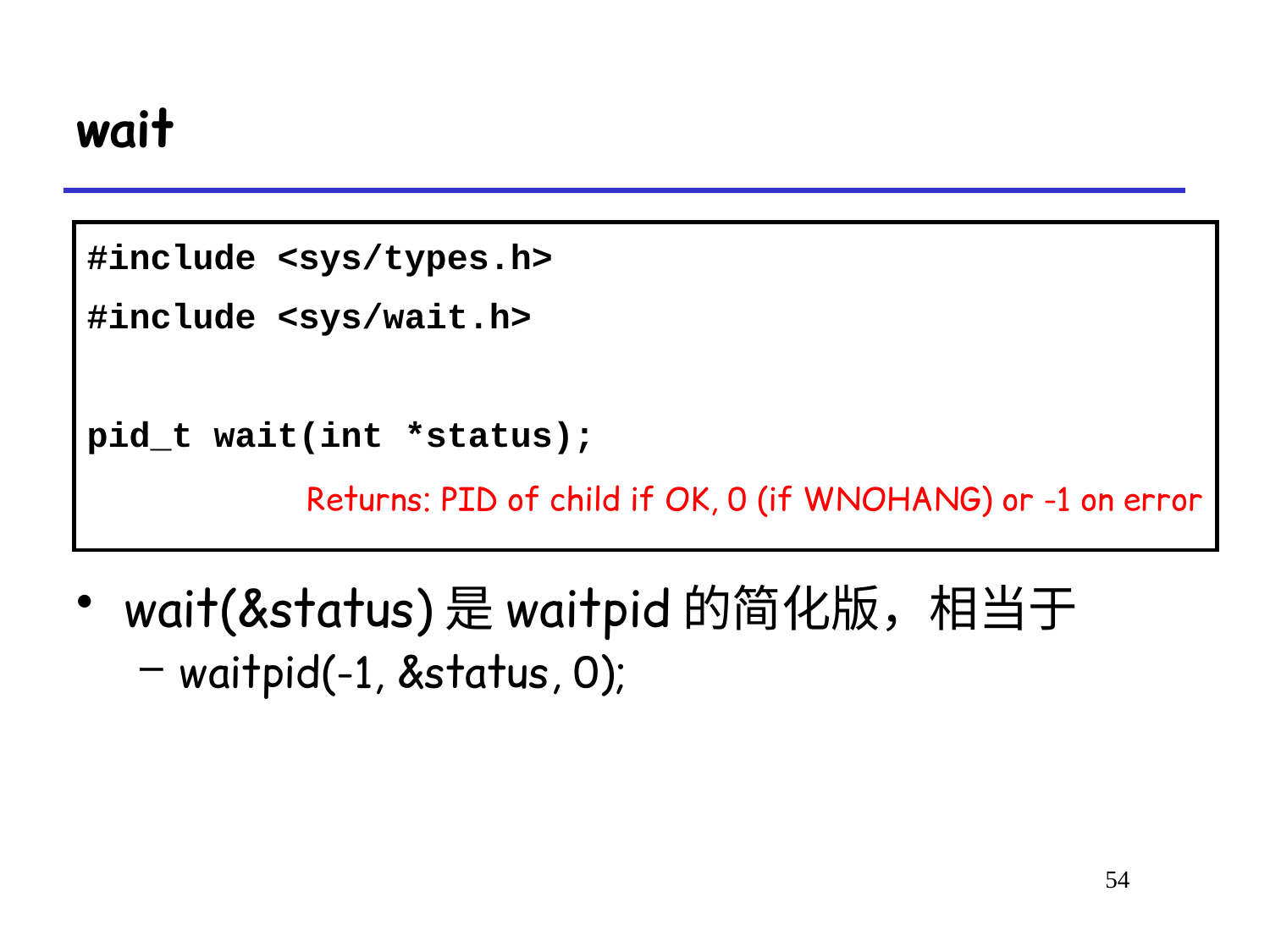

# wait
| #include <sys/types.h> #include <sys/wait.h> pid\_t wait(int \*status); Returns: PID of child if OK, 0 (if WNOHANG) or -1 on error |
| --- |
wait(&status)是waitpid的简化版，相当于
waitpid(-1, &status, 0);
54